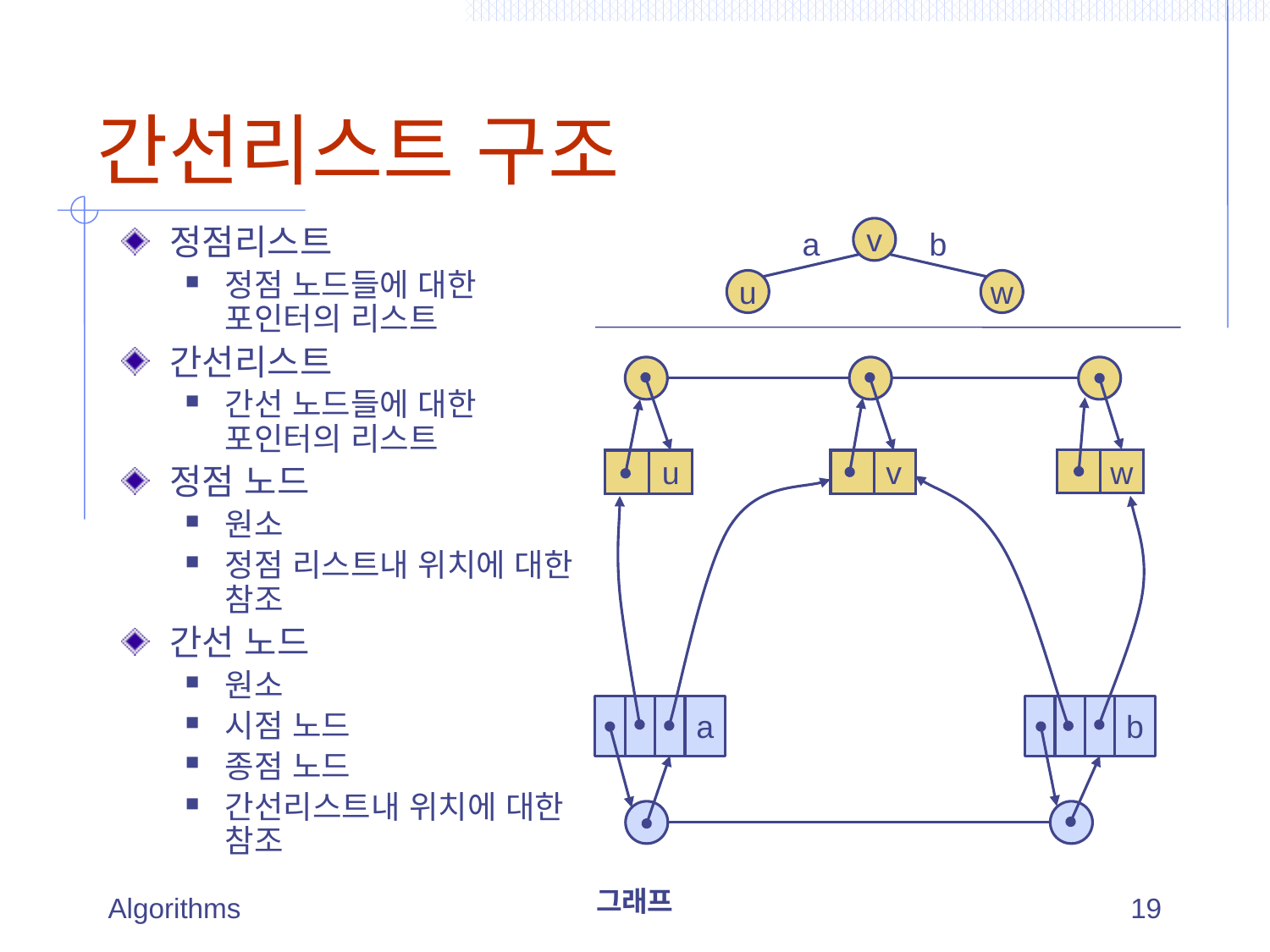

# 간선리스트 구조
정점리스트
정점 노드들에 대한 포인터의 리스트
간선리스트
간선 노드들에 대한 포인터의 리스트
정점 노드
원소
정점 리스트내 위치에 대한 참조
간선 노드
원소
시점 노드
종점 노드
간선리스트내 위치에 대한 참조
a
v
b
u
w

w

u

v

a

b

Algorithms
그래프
19